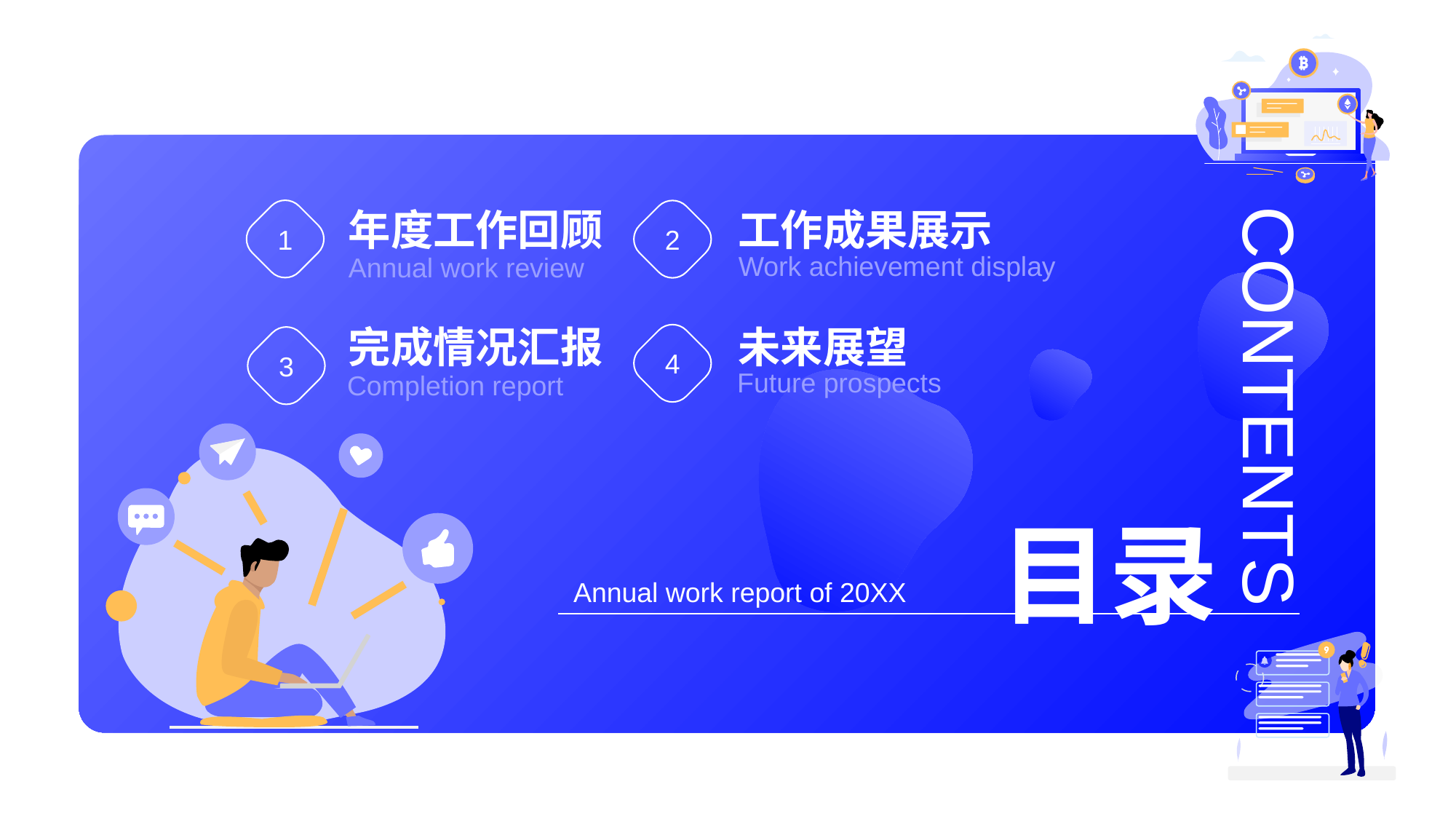

年度工作回顾
工作成果展示
1
2
Work achievement display
Annual work review

完成情况汇报
未来展望
4
3

Future prospects
Completion report

CONTENTS
目录
Annual work report of 20XX